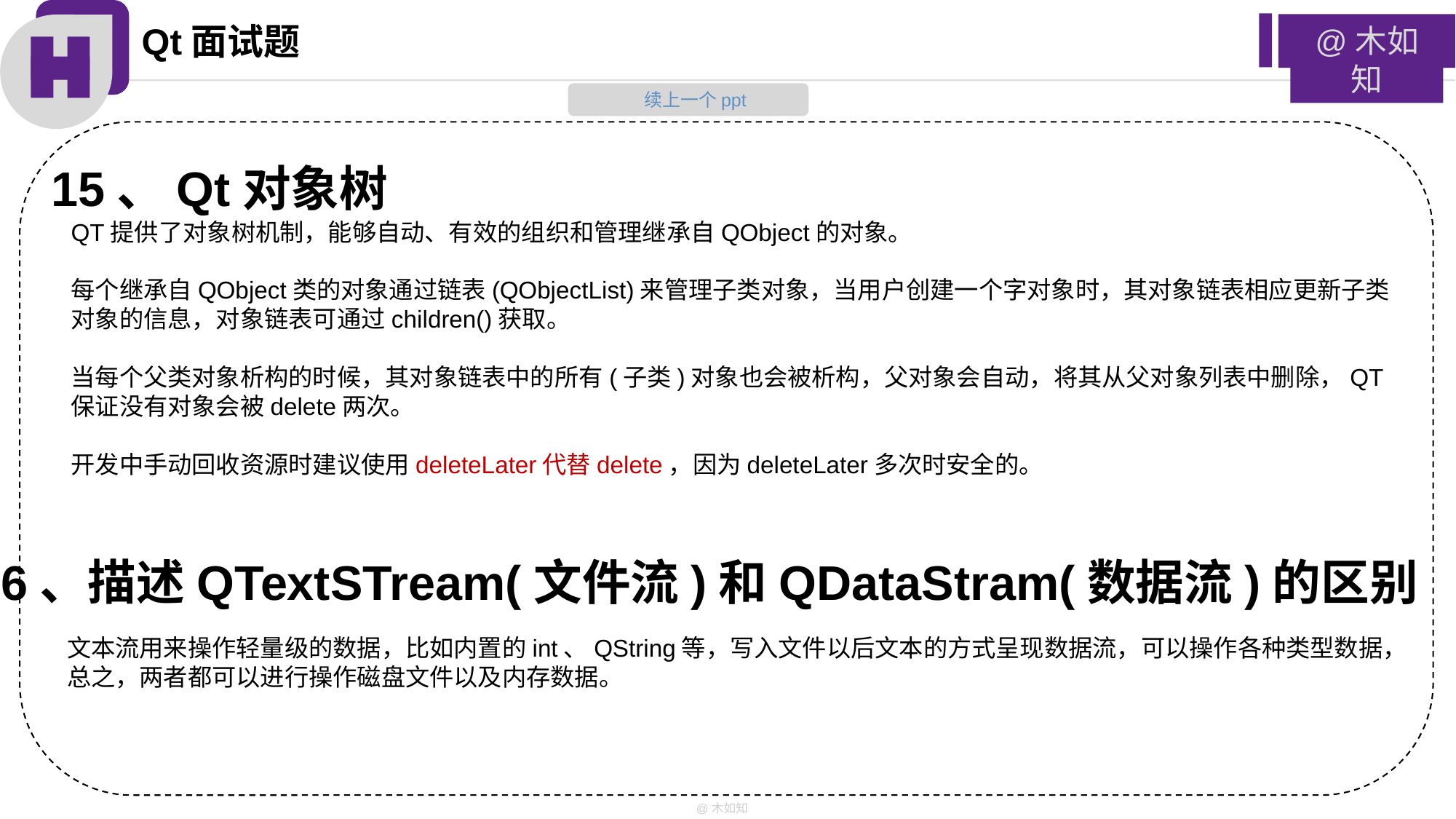

Qt面试题

@木如知
续上一个ppt

15、Qt对象树
QT提供了对象树机制，能够自动、有效的组织和管理继承自QObject的对象。

每个继承自QObject类的对象通过链表(QObjectList)来管理子类对象，当用户创建一个字对象时，其对象链表相应更新子类对象的信息，对象链表可通过children()获取。

当每个父类对象析构的时候，其对象链表中的所有(子类)对象也会被析构，父对象会自动，将其从父对象列表中删除，QT保证没有对象会被delete两次。

开发中手动回收资源时建议使用deleteLater代替delete，因为deleteLater多次时安全的。
16、描述QTextSTream(文件流)和QDataStram(数据流)的区别
文本流用来操作轻量级的数据，比如内置的int、QString等，写入文件以后文本的方式呈现数据流，可以操作各种类型数据，总之，两者都可以进行操作磁盘文件以及内存数据。
@木如知